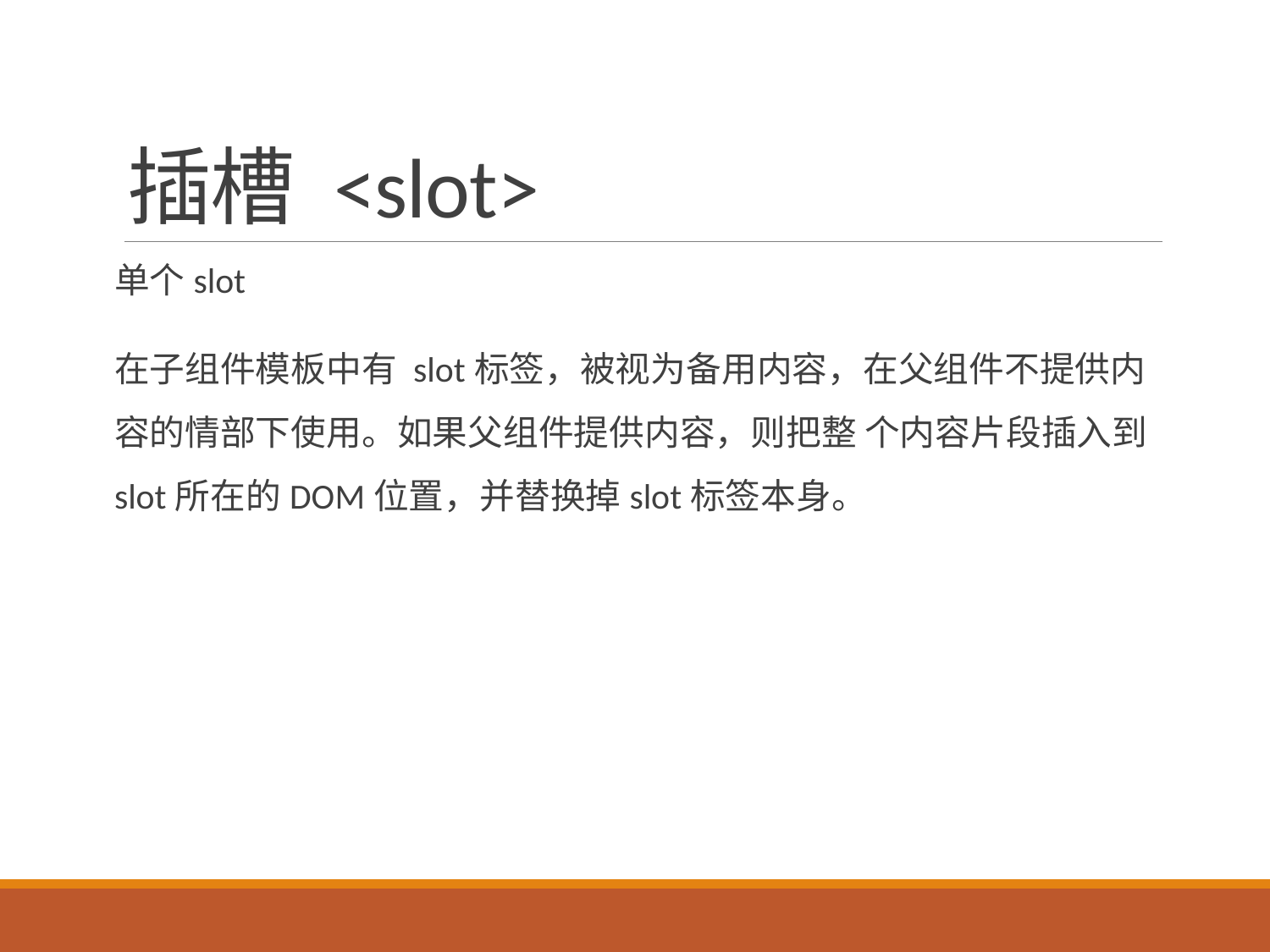

# 插槽 <slot>
单个slot
在子组件模板中有 slot标签，被视为备用内容，在父组件不提供内容的情部下使用。如果父组件提供内容，则把整 个内容片段插入到slot所在的DOM位置，并替换掉slot标签本身。